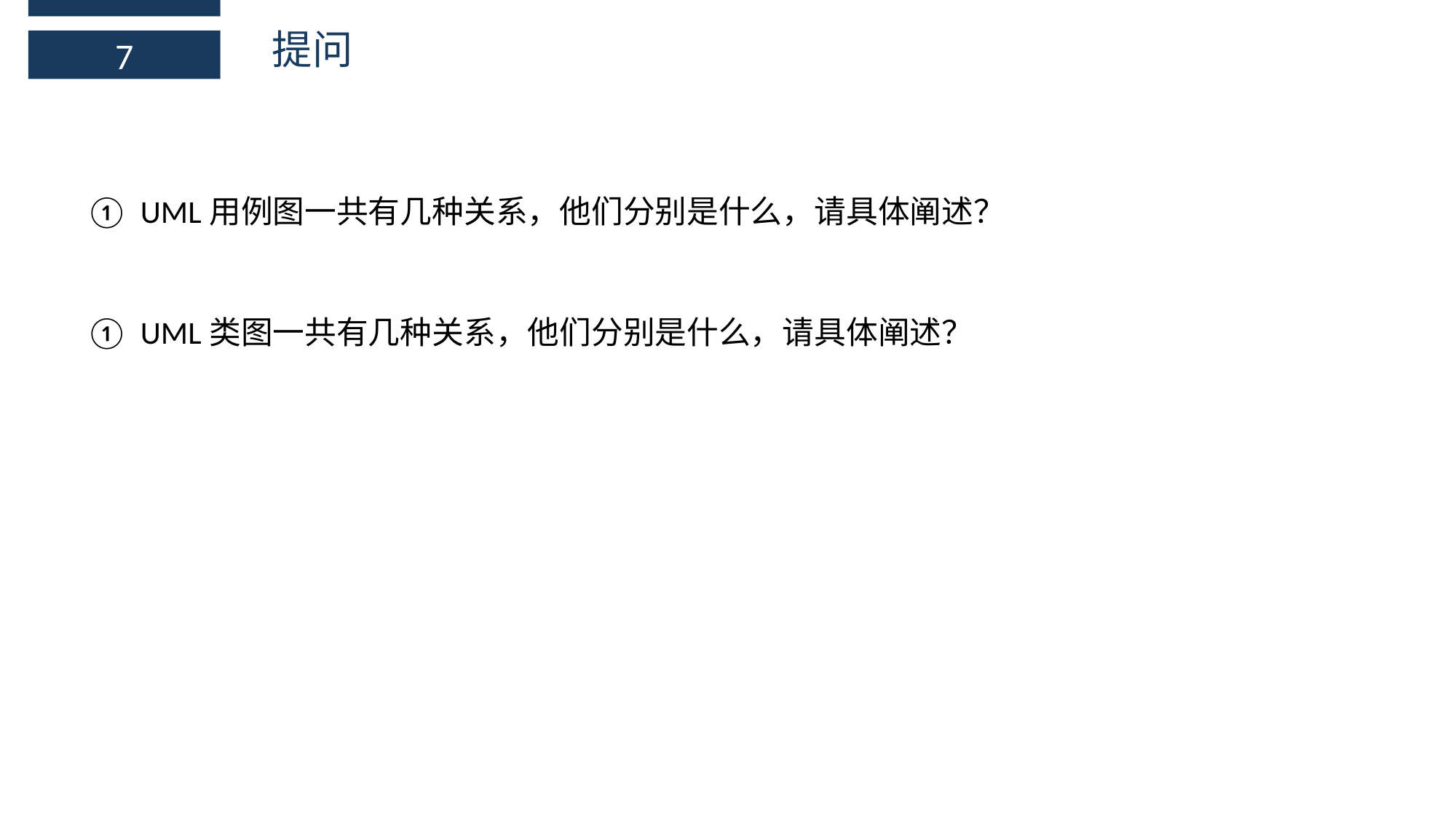

提问
7
UML用例图一共有几种关系，他们分别是什么，请具体阐述？
UML类图一共有几种关系，他们分别是什么，请具体阐述？